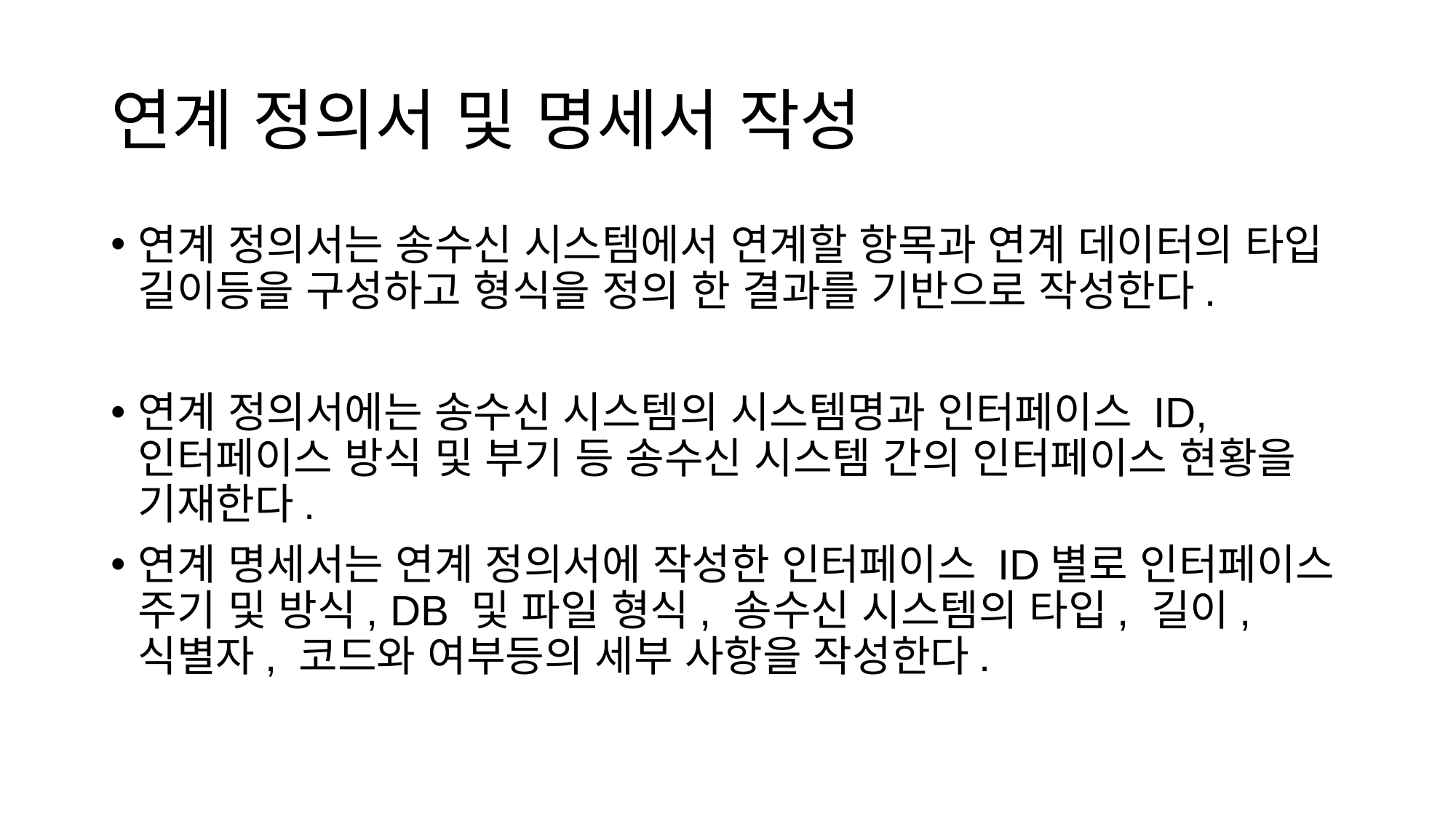

# 연계 정의서 및 명세서 작성
연계 정의서는 송수신 시스템에서 연계할 항목과 연계 데이터의 타입 길이등을 구성하고 형식을 정의 한 결과를 기반으로 작성한다.

연계 정의서에는 송수신 시스템의 시스템명과 인터페이스 ID, 인터페이스 방식 및 부기 등 송수신 시스템 간의 인터페이스 현황을 기재한다.
연계 명세서는 연계 정의서에 작성한 인터페이스 ID별로 인터페이스 주기 및 방식, DB 및 파일 형식, 송수신 시스템의 타입, 길이, 식별자, 코드와 여부등의 세부 사항을 작성한다.